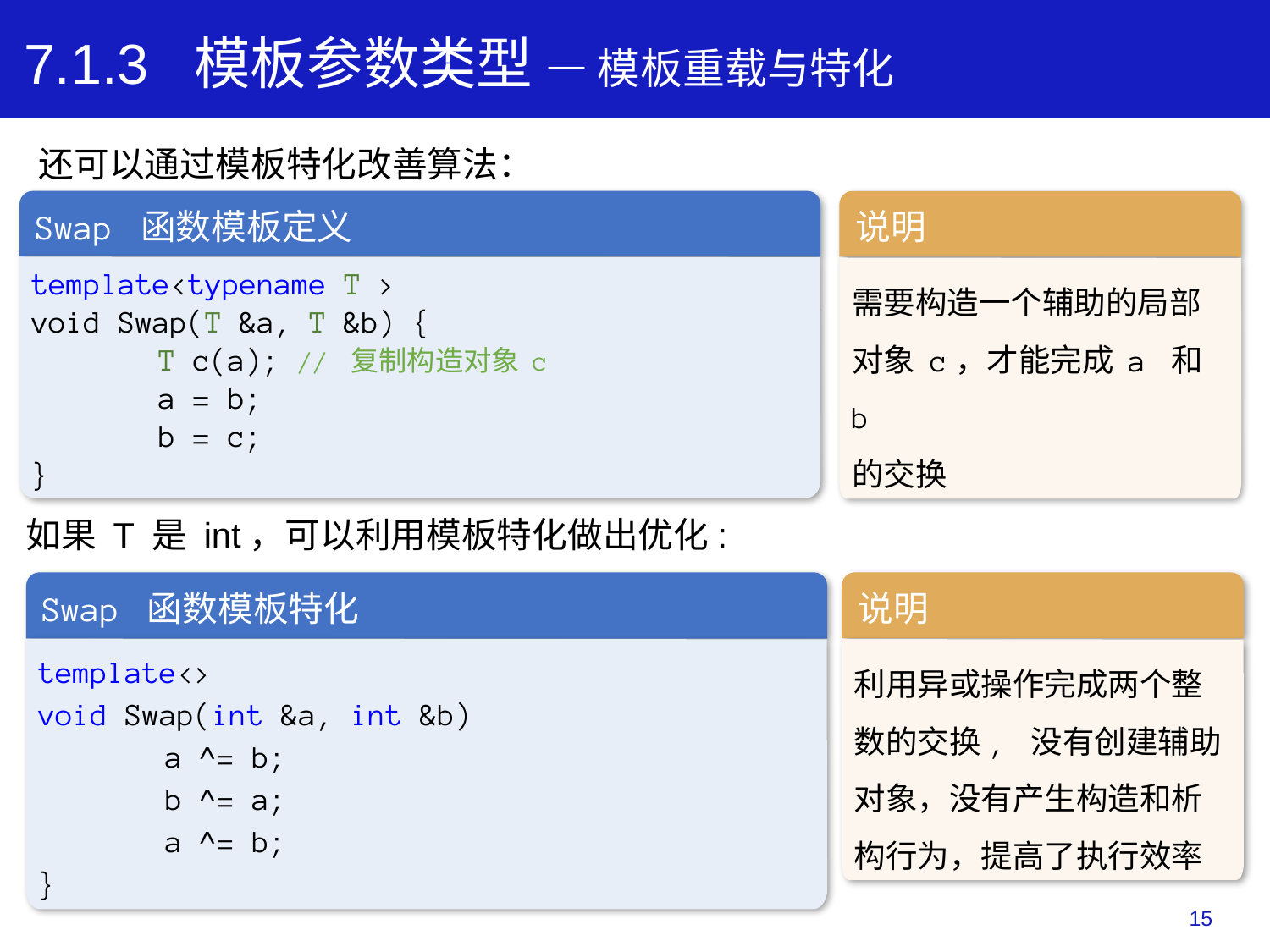

7.1.3  模板参数类型 — 模板重载与特化
还可以通过模板特化改善算法：
Swap 函数模板定义
template<typename T >
void Swap(T &a, T &b) {
	T c(a); // 复制构造对象 c
	a = b;
	b = c;
}
说明
需要构造一个辅助的局部
对象 c，才能完成 a 和 b
的交换
学习目标
如果 T 是 int，可以利用模板特化做出优化:
Swap 函数模板特化
template<>
void Swap(int &a, int &b)
	a ^= b;
	b ^= a;
	a ^= b;
}
说明
利用异或操作完成两个整
数的交换, 没有创建辅助
对象，没有产生构造和析
构行为，提高了执行效率
15